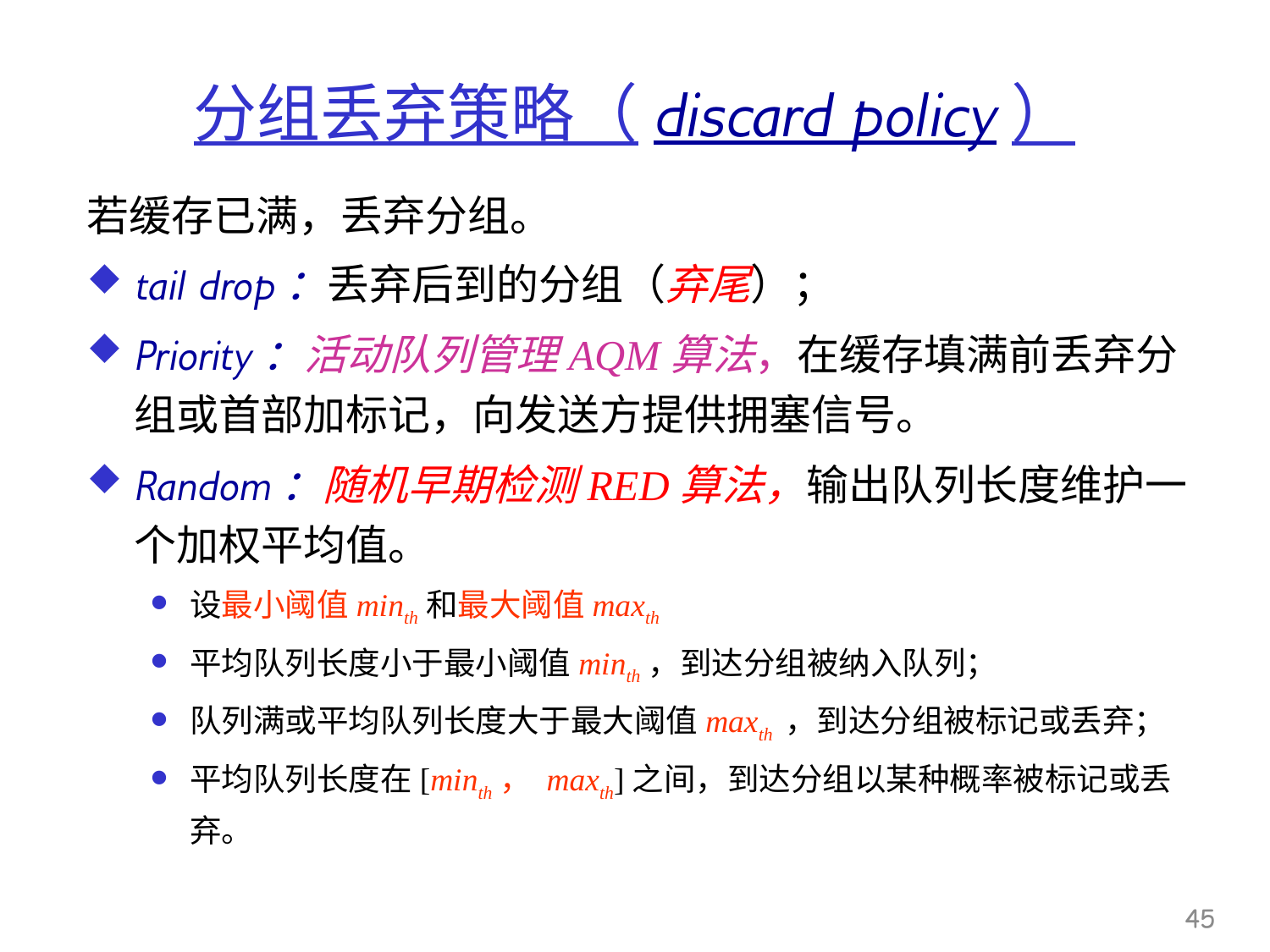

# 分组丢弃策略（discard policy）
若缓存已满，丢弃分组。
tail drop：丢弃后到的分组（弃尾）；
Priority：活动队列管理AQM算法，在缓存填满前丢弃分组或首部加标记，向发送方提供拥塞信号。
Random：随机早期检测RED算法，输出队列长度维护一个加权平均值。
设最小阈值minth和最大阈值maxth
平均队列长度小于最小阈值minth，到达分组被纳入队列；
队列满或平均队列长度大于最大阈值maxth ，到达分组被标记或丢弃；
平均队列长度在[minth， maxth]之间，到达分组以某种概率被标记或丢弃。
45